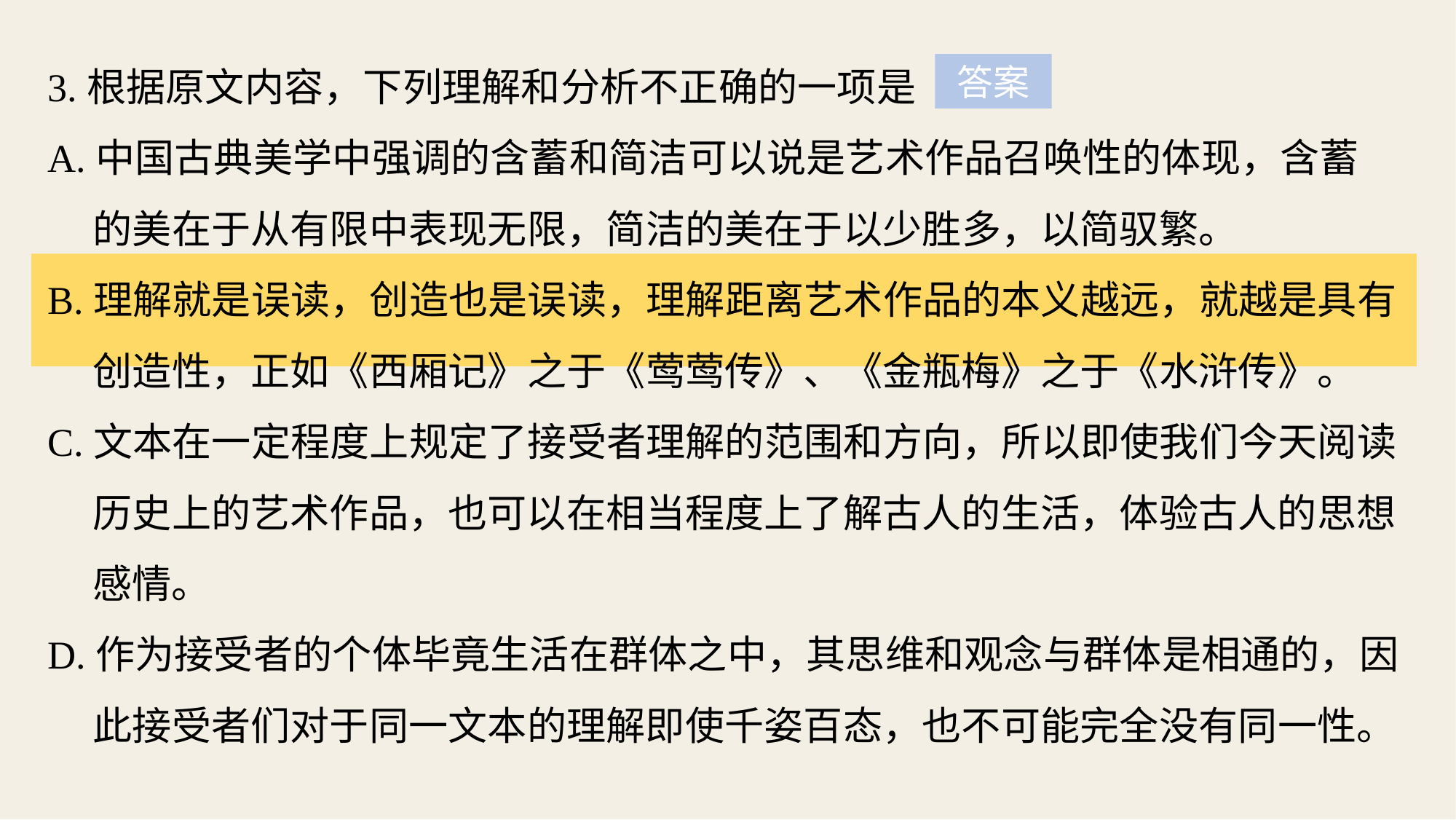

3.根据原文内容，下列理解和分析不正确的一项是
A.中国古典美学中强调的含蓄和简洁可以说是艺术作品召唤性的体现，含蓄
    的美在于从有限中表现无限，简洁的美在于以少胜多，以简驭繁。
B.理解就是误读，创造也是误读，理解距离艺术作品的本义越远，就越是具有
    创造性，正如《西厢记》之于《莺莺传》、《金瓶梅》之于《水浒传》。
C.文本在一定程度上规定了接受者理解的范围和方向，所以即使我们今天阅读
    历史上的艺术作品，也可以在相当程度上了解古人的生活，体验古人的思想
    感情。
D.作为接受者的个体毕竟生活在群体之中，其思维和观念与群体是相通的，因
    此接受者们对于同一文本的理解即使千姿百态，也不可能完全没有同一性。
答案